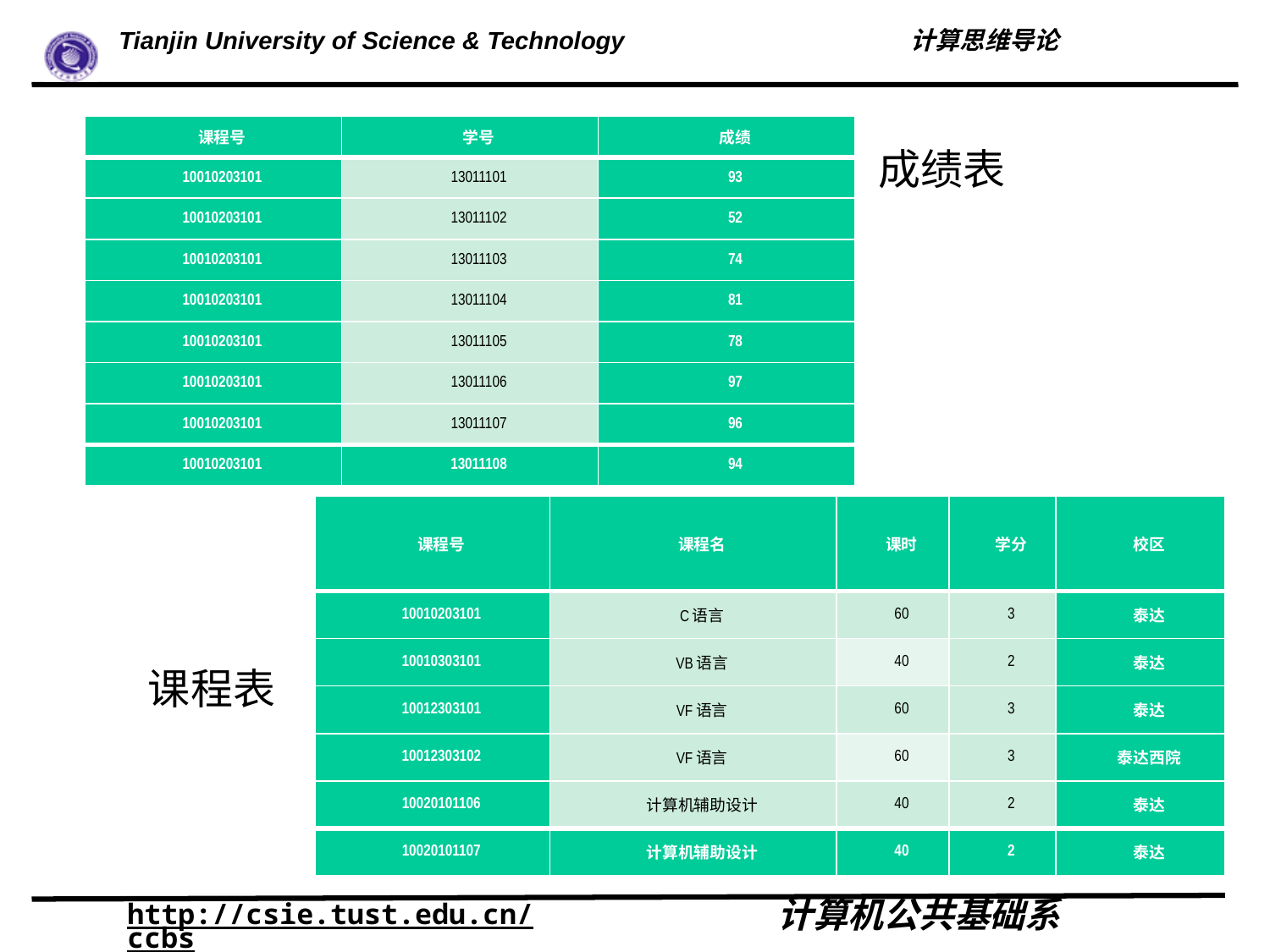

| 课程号 | 学号 | 成绩 |
| --- | --- | --- |
| 10010203101 | 13011101 | 93 |
| 10010203101 | 13011102 | 52 |
| 10010203101 | 13011103 | 74 |
| 10010203101 | 13011104 | 81 |
| 10010203101 | 13011105 | 78 |
| 10010203101 | 13011106 | 97 |
| 10010203101 | 13011107 | 96 |
| 10010203101 | 13011108 | 94 |
成绩表
| 课程号 | 课程名 | 课时 | 学分 | 校区 |
| --- | --- | --- | --- | --- |
| 10010203101 | C语言 | 60 | 3 | 泰达 |
| 10010303101 | VB语言 | 40 | 2 | 泰达 |
| 10012303101 | VF语言 | 60 | 3 | 泰达 |
| 10012303102 | VF语言 | 60 | 3 | 泰达西院 |
| 10020101106 | 计算机辅助设计 | 40 | 2 | 泰达 |
| 10020101107 | 计算机辅助设计 | 40 | 2 | 泰达 |
课程表